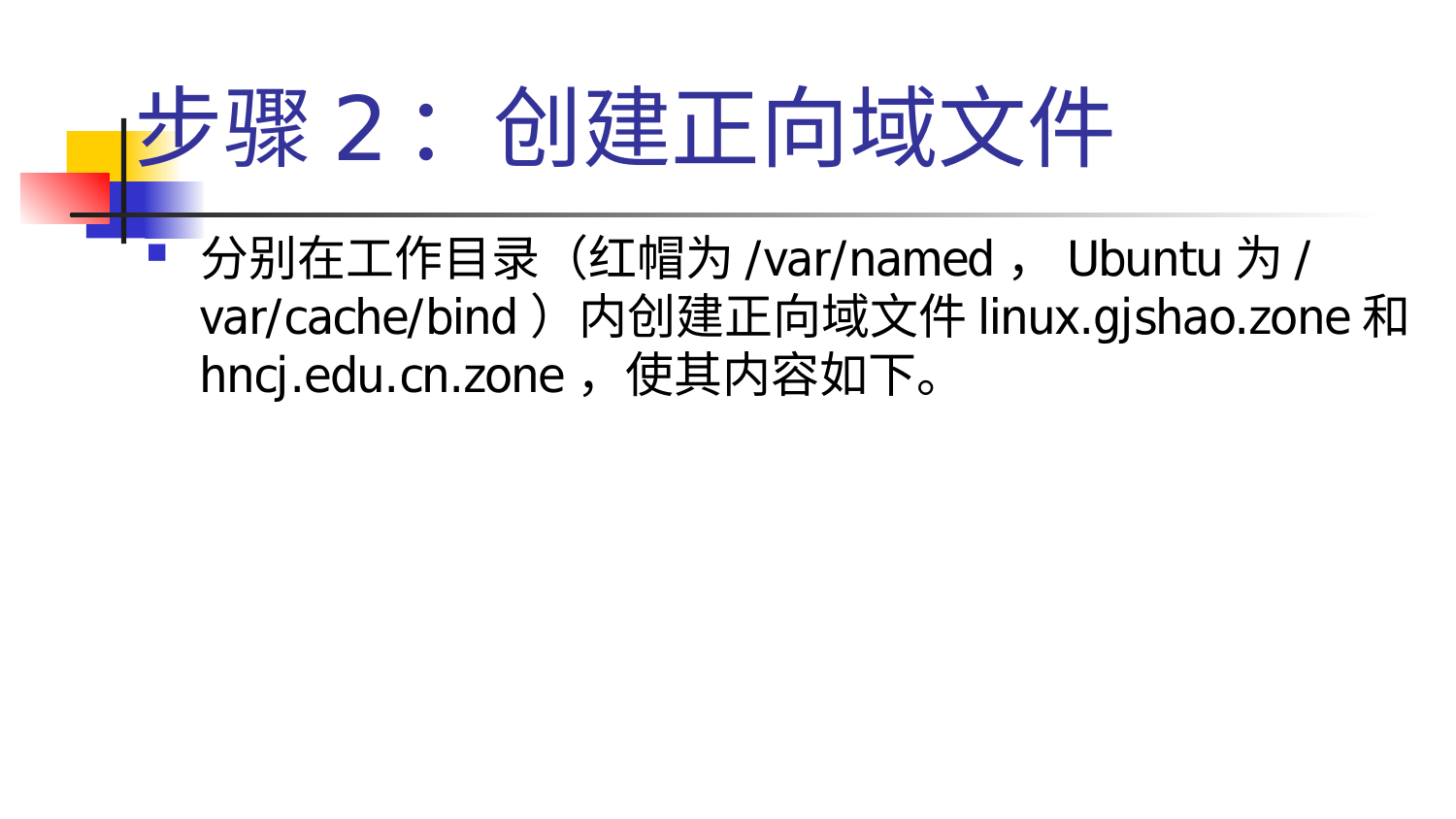

# 步骤2：创建正向域文件
分别在工作目录（红帽为/var/named，Ubuntu为/var/cache/bind）内创建正向域文件linux.gjshao.zone和hncj.edu.cn.zone，使其内容如下。